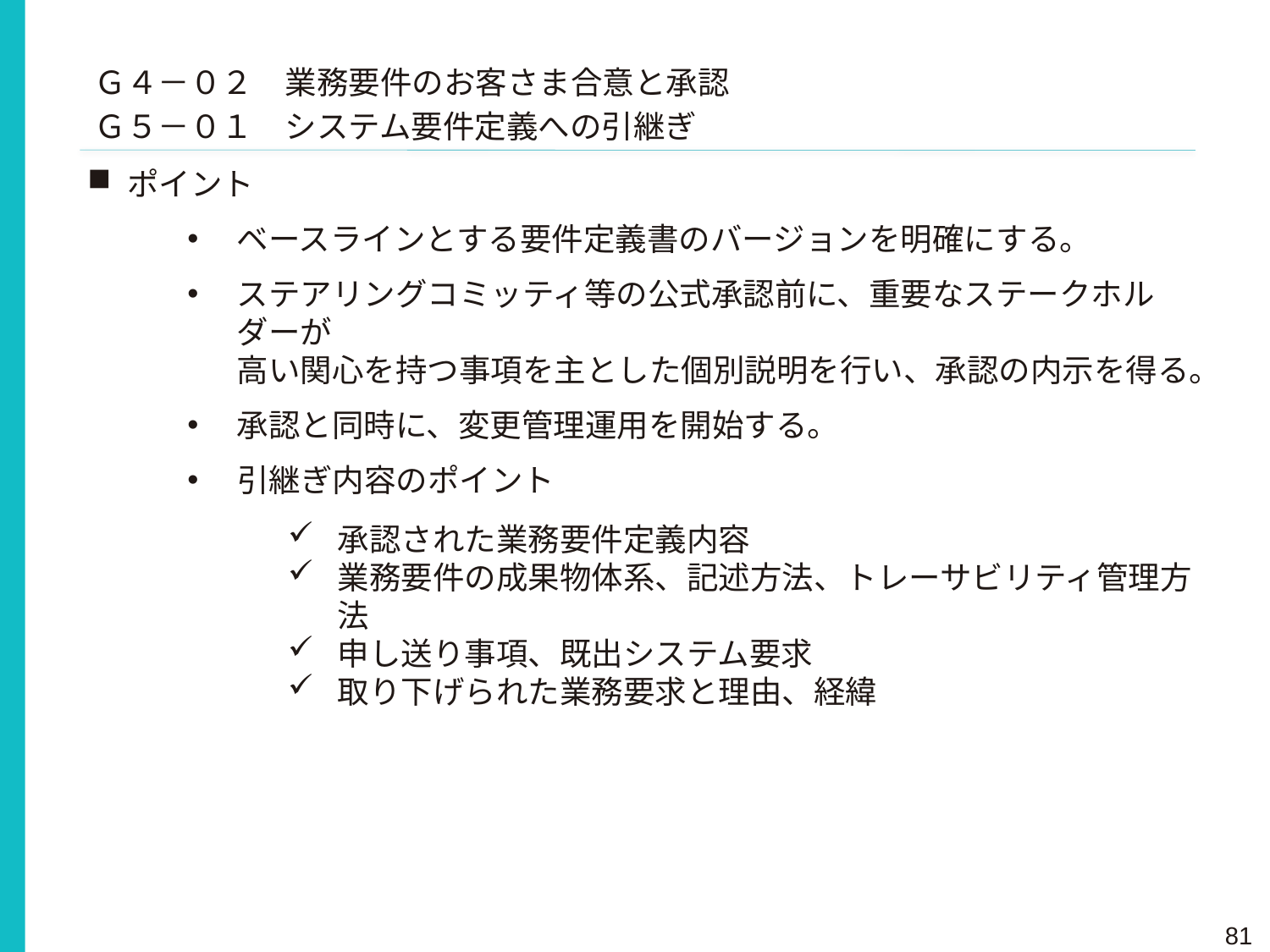

Ｇ４－０２　業務要件のお客さま合意と承認
Ｇ５－０１　システム要件定義への引継ぎ
ポイント

ベースラインとする要件定義書のバージョンを明確にする。

ステアリングコミッティ等の公式承認前に、重要なステークホルダーが
高い関心を持つ事項を主とした個別説明を行い、承認の内示を得る。

承認と同時に、変更管理運用を開始する。

引継ぎ内容のポイント
承認された業務要件定義内容
業務要件の成果物体系、記述方法、トレーサビリティ管理方法
申し送り事項、既出システム要求
取り下げられた業務要求と理由、経緯

81